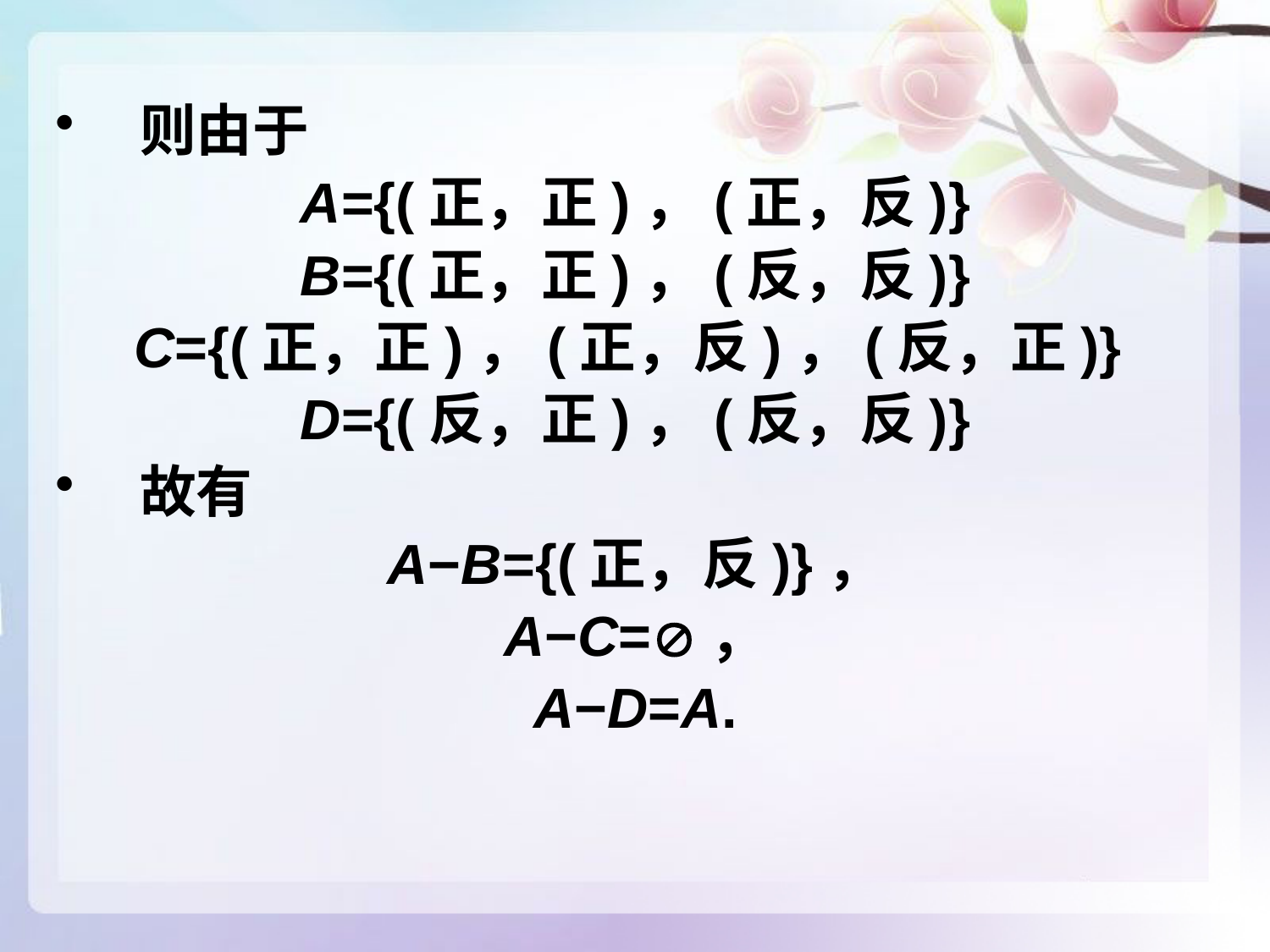

则由于
A={(正，正)，(正，反)}
B={(正，正)，(反，反)}
C={(正，正)，(正，反)，(反，正)}
D={(反，正)，(反，反)}
故有
A−B={(正，反)}，
A−C=∅，
A−D=A.